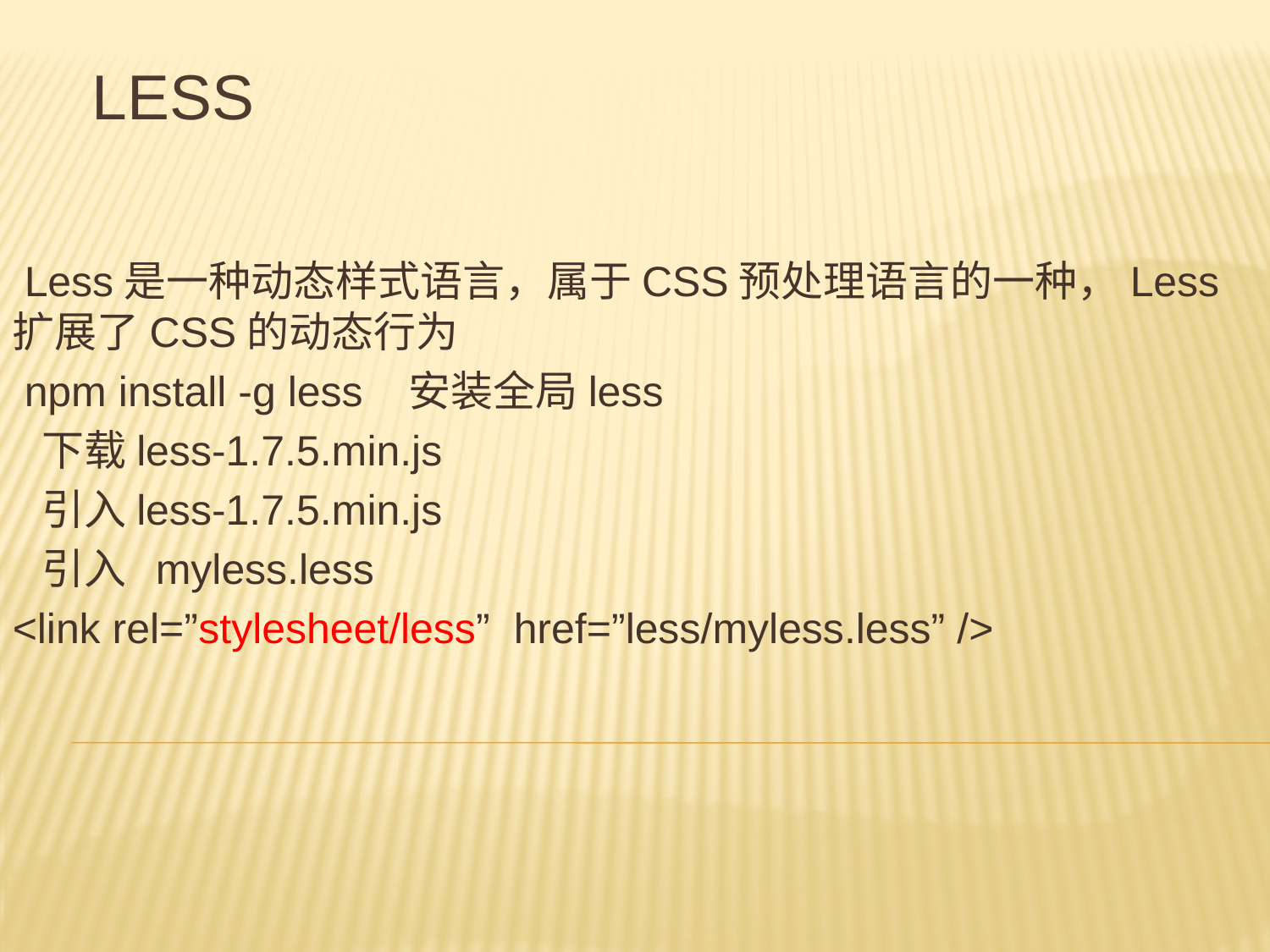

# less
 Less是一种动态样式语言，属于CSS预处理语言的一种，Less扩展了CSS的动态行为
 npm install -g less   安装全局less
  下载less-1.7.5.min.js
  引入less-1.7.5.min.js
  引入  myless.less
<link rel=”stylesheet/less”  href=”less/myless.less” />